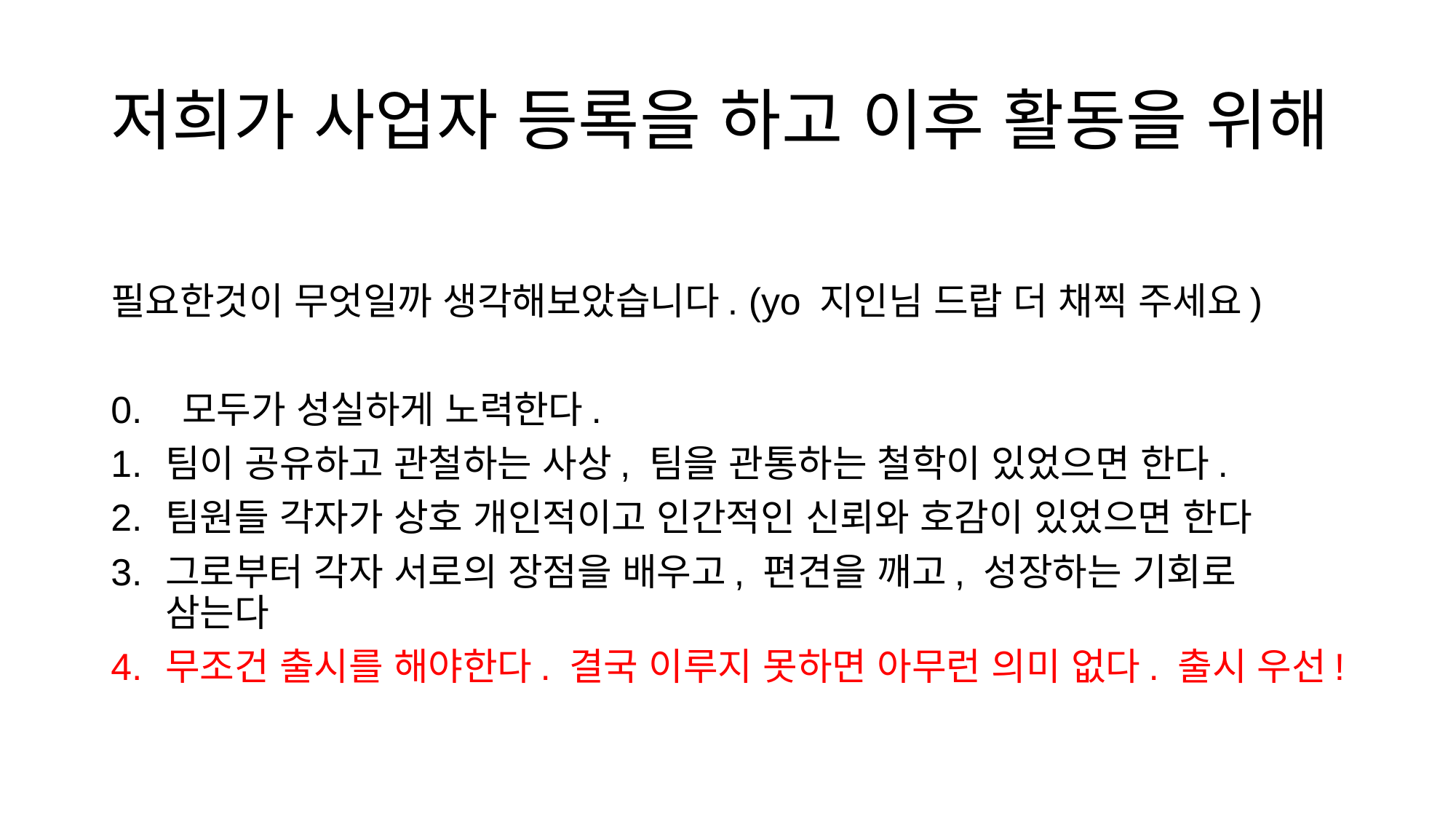

# 저희가 사업자 등록을 하고 이후 활동을 위해

필요한것이 무엇일까 생각해보았습니다. (yo 지인님 드랍 더 채찍 주세요)

0.   모두가 성실하게 노력한다.
팀이 공유하고 관철하는 사상, 팀을 관통하는 철학이 있었으면 한다.
팀원들 각자가 상호 개인적이고 인간적인 신뢰와 호감이 있었으면 한다
그로부터 각자 서로의 장점을 배우고, 편견을 깨고, 성장하는 기회로 삼는다
무조건 출시를 해야한다. 결국 이루지 못하면 아무런 의미 없다. 출시 우선!